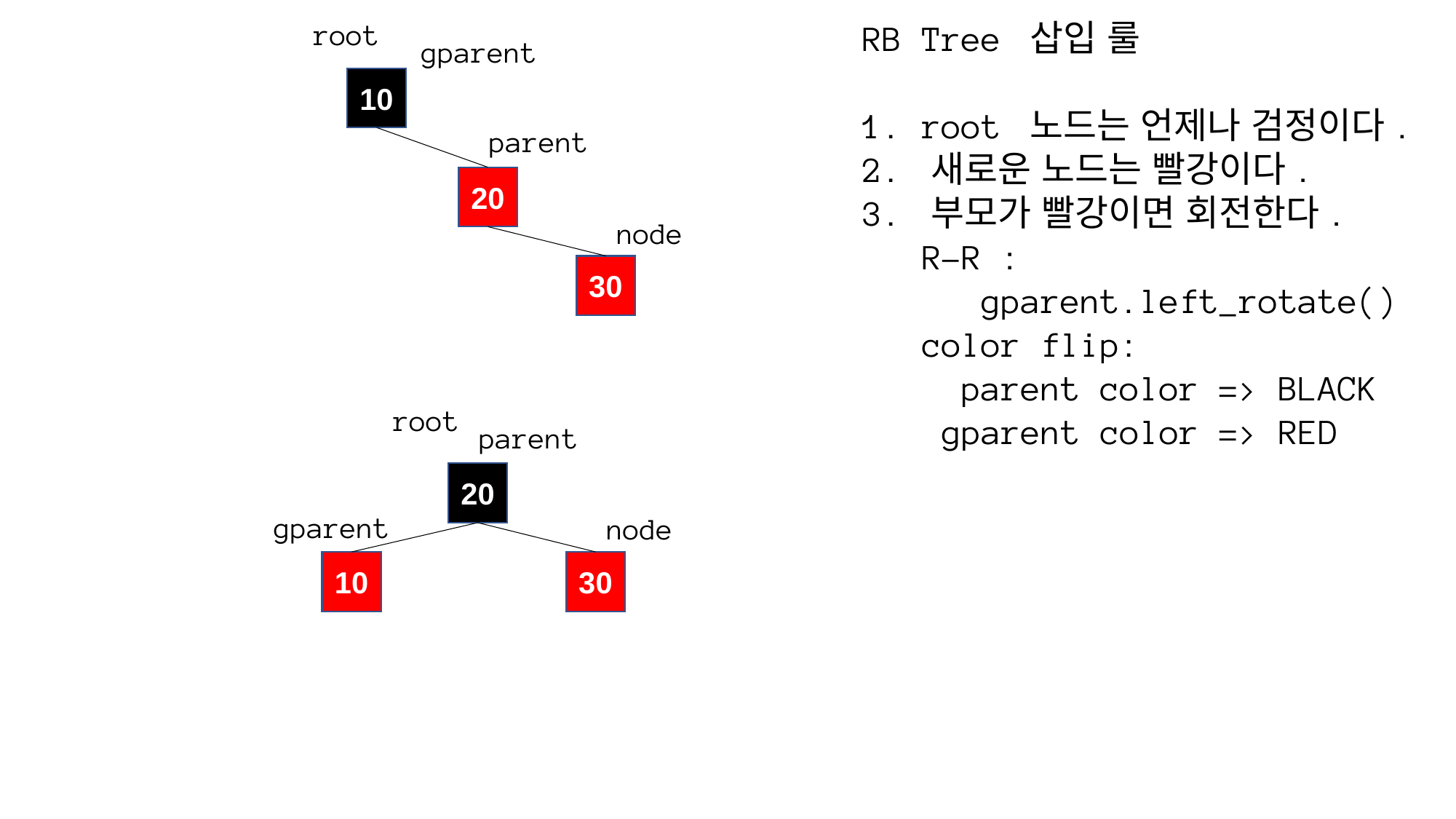

root
RB Tree 삽입 룰

1. root 노드는 언제나 검정이다.
2. 새로운 노드는 빨강이다.
3. 부모가 빨강이면 회전한다.
   R-R :
      gparent.left_rotate()
   color flip:
     parent color => BLACK
    gparent color => RED

gparent
10
parent
20
node
30
root
parent
20
gparent
node
10
30